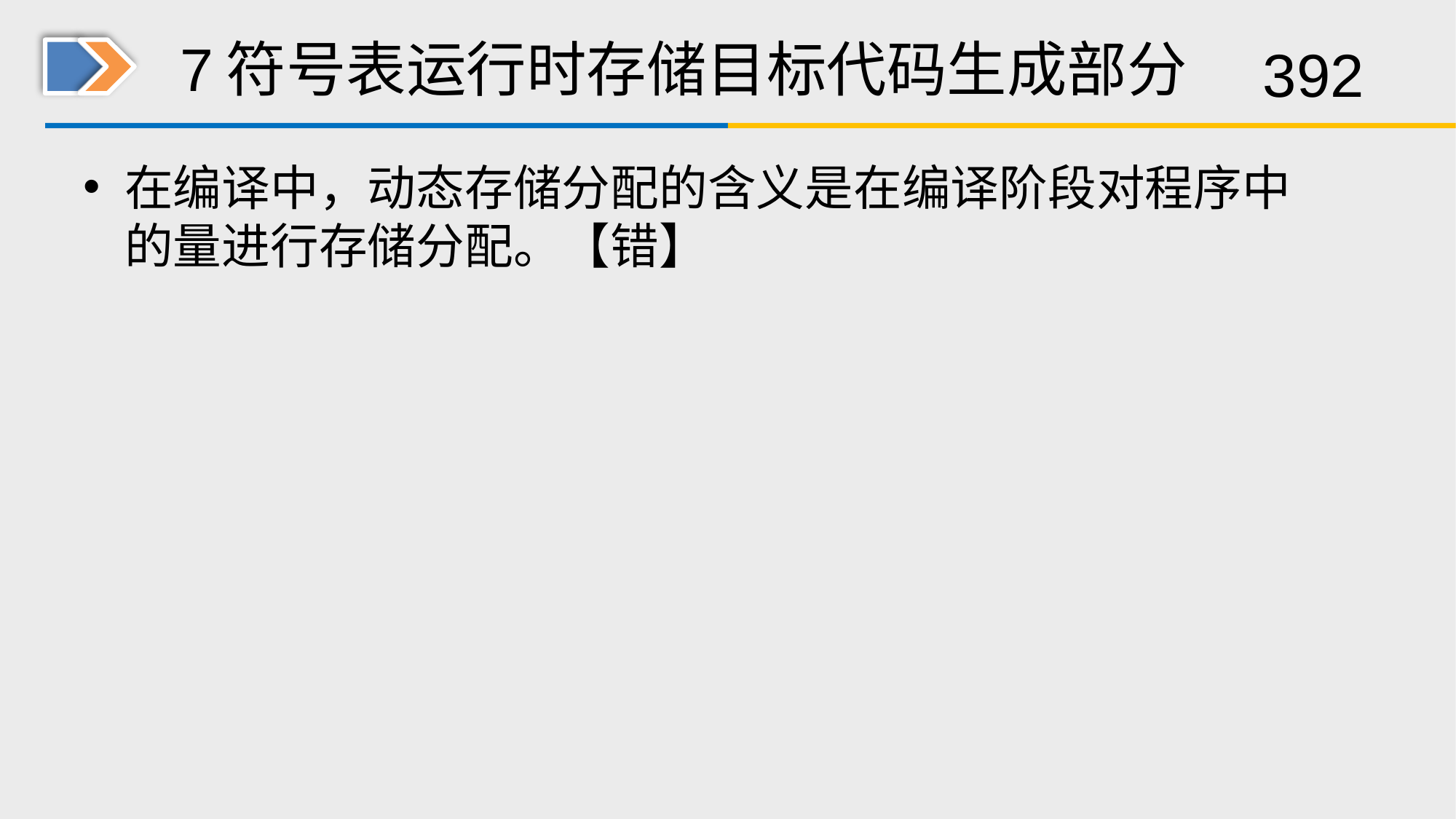

# 7符号表运行时存储目标代码生成部分
392
在编译中，动态存储分配的含义是在编译阶段对程序中的量进行存储分配。【错】